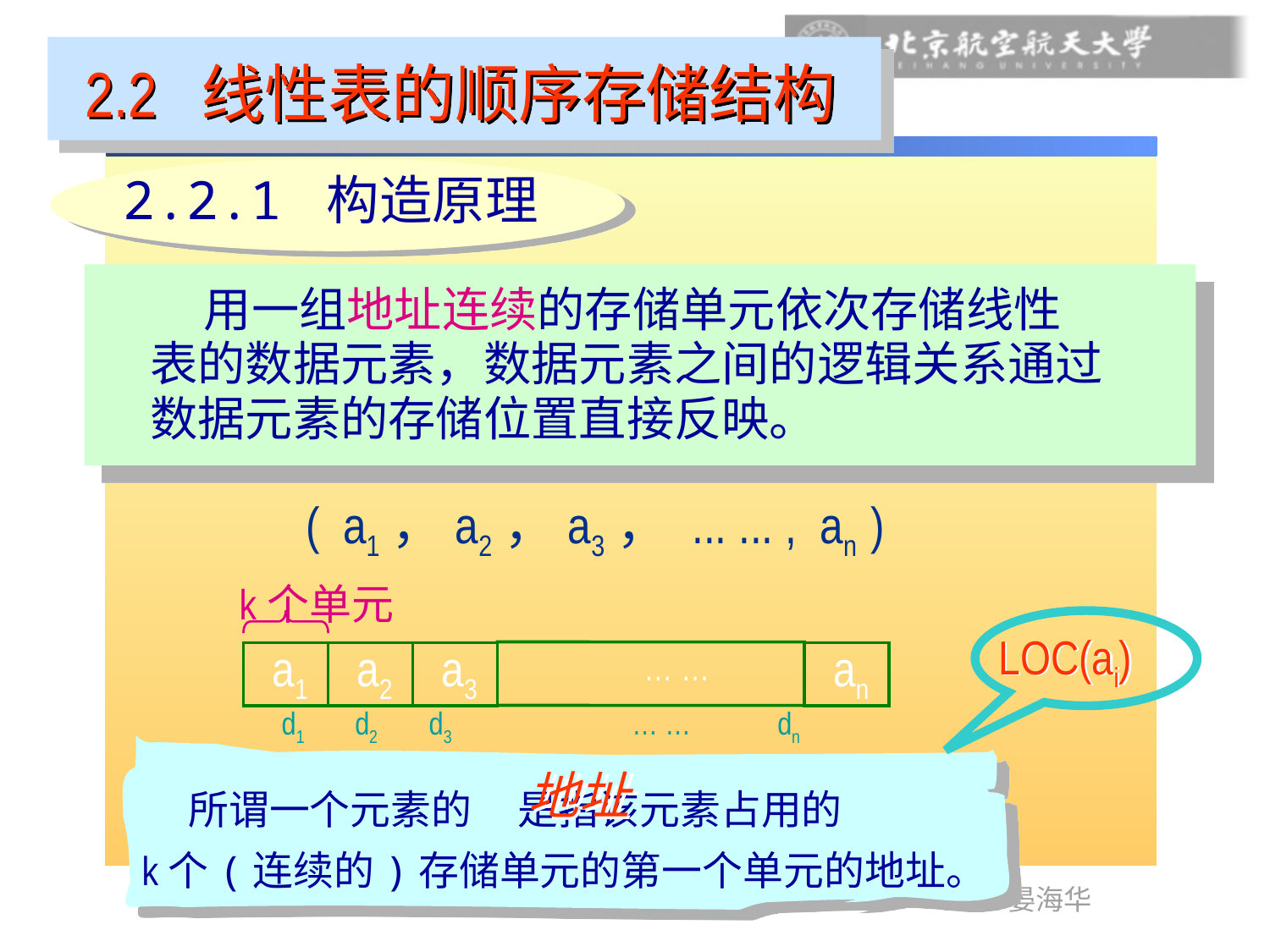

2.2  线性表的顺序存储结构

2.2.1 构造原理

    用一组地址连续的存储单元依次存储线性
表的数据元素，数据元素之间的逻辑关系通过
数据元素的存储位置直接反映。
       (  a1，a2，a3， ... ... ,  an  )
k个单元

a1

a2

a3

an

… …

d1       d2          d3                         … …            dn

LOC(ai)

地址
    所谓一个元素的     是指该元素占用的
k个(连续的)存储单元的第一个单元的地址。